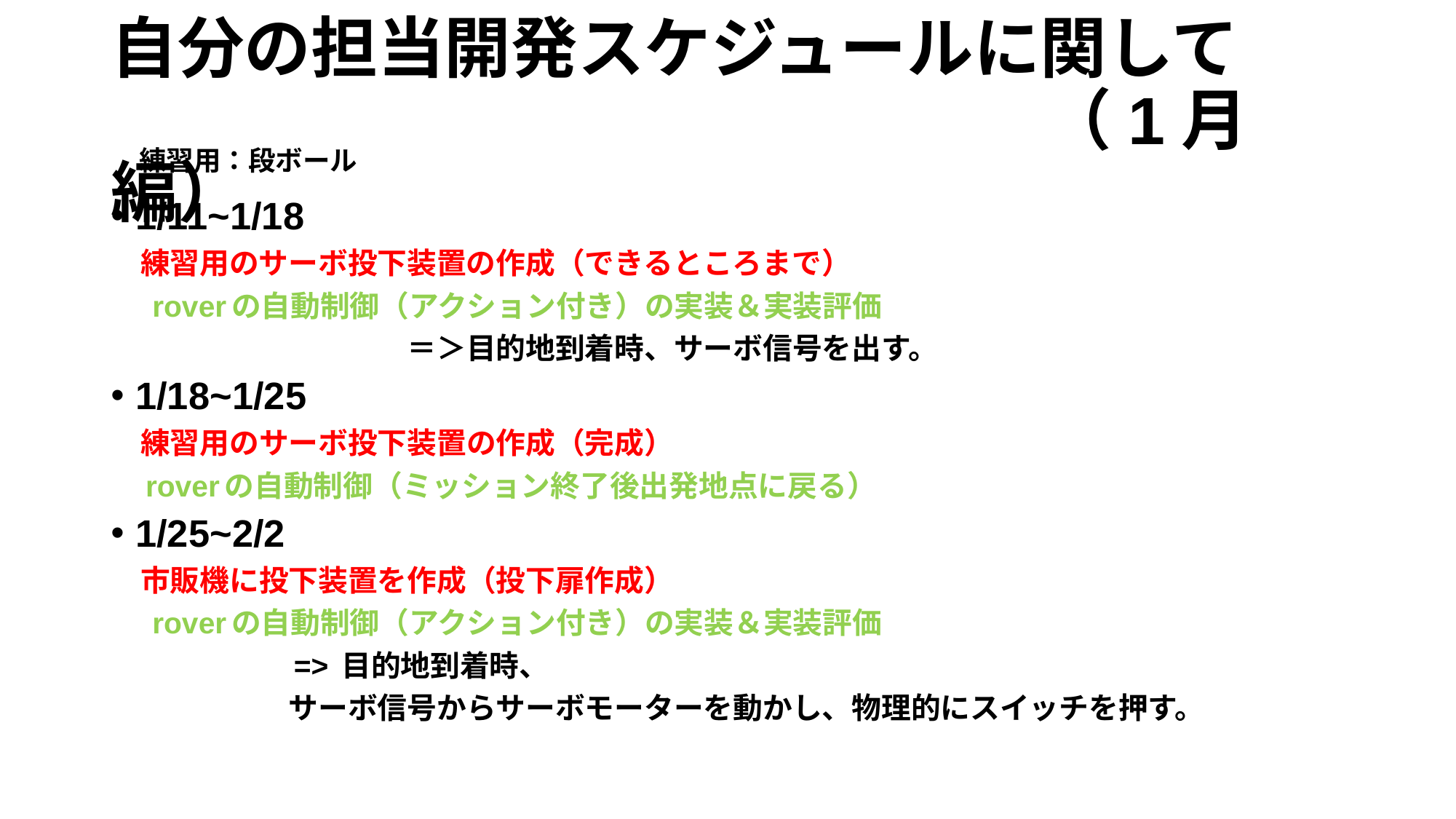

# 自分の担当開発スケジュールに関して 　　　　　　　　　　　　　　（1月編）
練習用：段ボール
1/11~1/18
　練習用のサーボ投下装置の作成（できるところまで）
　 roverの自動制御（アクション付き）の実装＆実装評価
　　　　　　　　　　＝＞目的地到着時、サーボ信号を出す。
1/18~1/25
　練習用のサーボ投下装置の作成（完成）
　roverの自動制御（ミッション終了後出発地点に戻る）
1/25~2/2
　市販機に投下装置を作成（投下扉作成）
　 roverの自動制御（アクション付き）の実装＆実装評価
　　　　　　=> 目的地到着時、
　　　　　　サーボ信号からサーボモーターを動かし、物理的にスイッチを押す。